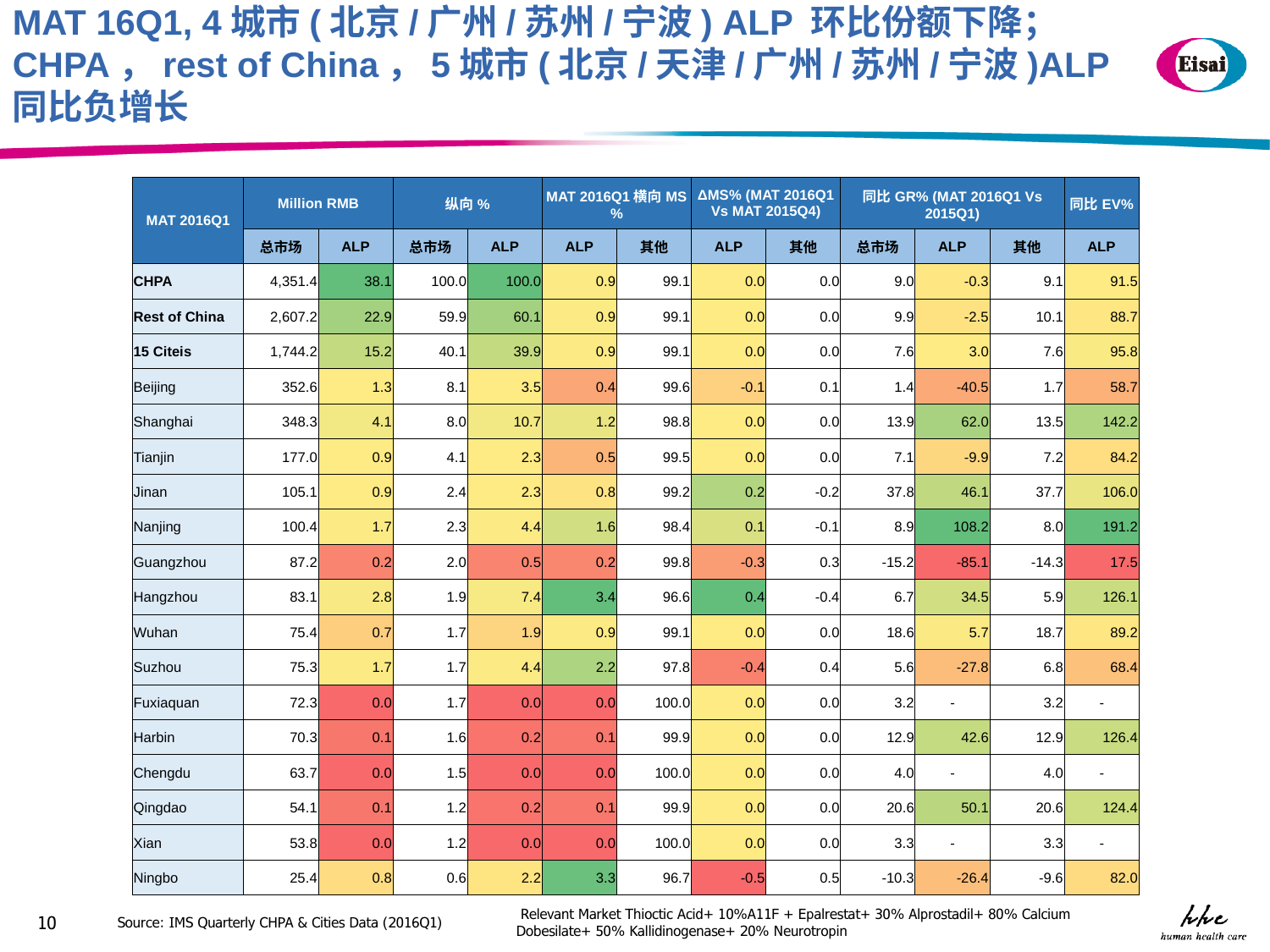

MAT 16Q1, 4城市(北京/广州/苏州/宁波) ALP 环比份额下降；CHPA，rest of China，5城市(北京/天津/广州/苏州/宁波)ALP同比负增长
| MAT 2016Q1 | Million RMB |  | 纵向% |  | MAT 2016Q1横向MS% |  | ΔMS% (MAT 2016Q1 Vs MAT 2015Q4) |  | 同比GR% (MAT 2016Q1 Vs 2015Q1) |  |  | 同比EV% |
| --- | --- | --- | --- | --- | --- | --- | --- | --- | --- | --- | --- | --- |
|  | 总市场 | ALP | 总市场 | ALP | ALP | 其他 | ALP | 其他 | 总市场 | ALP | 其他 | ALP |
| CHPA | 4,351.4 | 38.1 | 100.0 | 100.0 | 0.9 | 99.1 | 0.0 | 0.0 | 9.0 | -0.3 | 9.1 | 91.5 |
| Rest of China | 2,607.2 | 22.9 | 59.9 | 60.1 | 0.9 | 99.1 | 0.0 | 0.0 | 9.9 | -2.5 | 10.1 | 88.7 |
| 15 Citeis | 1,744.2 | 15.2 | 40.1 | 39.9 | 0.9 | 99.1 | 0.0 | 0.0 | 7.6 | 3.0 | 7.6 | 95.8 |
| Beijing | 352.6 | 1.3 | 8.1 | 3.5 | 0.4 | 99.6 | -0.1 | 0.1 | 1.4 | -40.5 | 1.7 | 58.7 |
| Shanghai | 348.3 | 4.1 | 8.0 | 10.7 | 1.2 | 98.8 | 0.0 | 0.0 | 13.9 | 62.0 | 13.5 | 142.2 |
| Tianjin | 177.0 | 0.9 | 4.1 | 2.3 | 0.5 | 99.5 | 0.0 | 0.0 | 7.1 | -9.9 | 7.2 | 84.2 |
| Jinan | 105.1 | 0.9 | 2.4 | 2.3 | 0.8 | 99.2 | 0.2 | -0.2 | 37.8 | 46.1 | 37.7 | 106.0 |
| Nanjing | 100.4 | 1.7 | 2.3 | 4.4 | 1.6 | 98.4 | 0.1 | -0.1 | 8.9 | 108.2 | 8.0 | 191.2 |
| Guangzhou | 87.2 | 0.2 | 2.0 | 0.5 | 0.2 | 99.8 | -0.3 | 0.3 | -15.2 | -85.1 | -14.3 | 17.5 |
| Hangzhou | 83.1 | 2.8 | 1.9 | 7.4 | 3.4 | 96.6 | 0.4 | -0.4 | 6.7 | 34.5 | 5.9 | 126.1 |
| Wuhan | 75.4 | 0.7 | 1.7 | 1.9 | 0.9 | 99.1 | 0.0 | 0.0 | 18.6 | 5.7 | 18.7 | 89.2 |
| Suzhou | 75.3 | 1.7 | 1.7 | 4.4 | 2.2 | 97.8 | -0.4 | 0.4 | 5.6 | -27.8 | 6.8 | 68.4 |
| Fuxiaquan | 72.3 | 0.0 | 1.7 | 0.0 | 0.0 | 100.0 | 0.0 | 0.0 | 3.2 | - | 3.2 | - |
| Harbin | 70.3 | 0.1 | 1.6 | 0.2 | 0.1 | 99.9 | 0.0 | 0.0 | 12.9 | 42.6 | 12.9 | 126.4 |
| Chengdu | 63.7 | 0.0 | 1.5 | 0.0 | 0.0 | 100.0 | 0.0 | 0.0 | 4.0 | - | 4.0 | - |
| Qingdao | 54.1 | 0.1 | 1.2 | 0.2 | 0.1 | 99.9 | 0.0 | 0.0 | 20.6 | 50.1 | 20.6 | 124.4 |
| Xian | 53.8 | 0.0 | 1.2 | 0.0 | 0.0 | 100.0 | 0.0 | 0.0 | 3.3 | - | 3.3 | - |
| Ningbo | 25.4 | 0.8 | 0.6 | 2.2 | 3.3 | 96.7 | -0.5 | 0.5 | -10.3 | -26.4 | -9.6 | 82.0 |
Source: IMS Quarterly CHPA & Cities Data (2016Q1)
 Relevant Market Thioctic Acid+ 10%A11F + Epalrestat+ 30% Alprostadil+ 80% Calcium Dobesilate+ 50% Kallidinogenase+ 20% Neurotropin
10